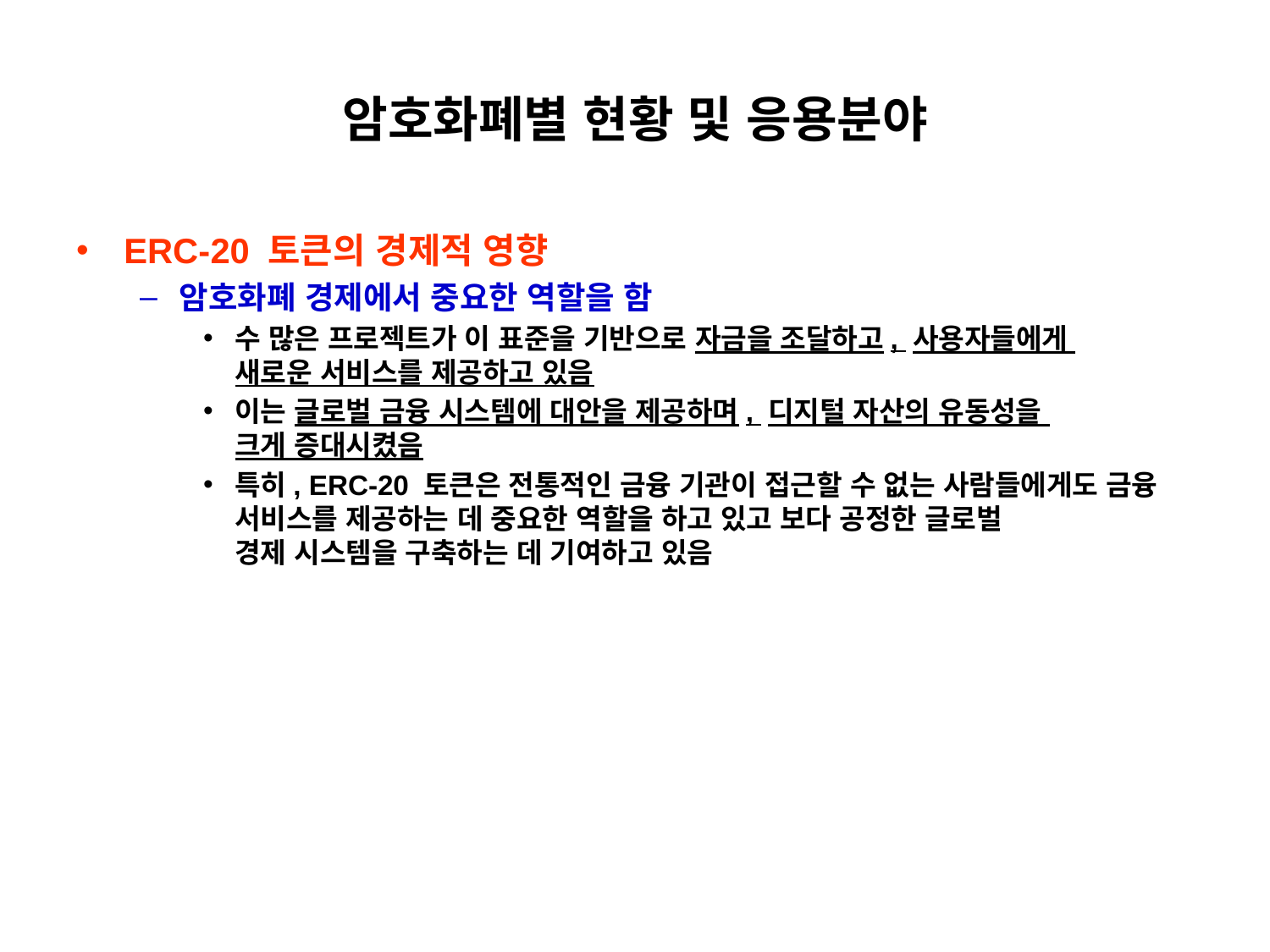

# 암호화폐별 현황 및 응용분야
ERC-20 토큰의 경제적 영향
암호화폐 경제에서 중요한 역할을 함
수 많은 프로젝트가 이 표준을 기반으로 자금을 조달하고, 사용자들에게
새로운 서비스를 제공하고 있음
이는 글로벌 금융 시스템에 대안을 제공하며, 디지털 자산의 유동성을
크게 증대시켰음
특히, ERC-20 토큰은 전통적인 금융 기관이 접근할 수 없는 사람들에게도 금융 서비스를 제공하는 데 중요한 역할을 하고 있고 보다 공정한 글로벌
경제 시스템을 구축하는 데 기여하고 있음